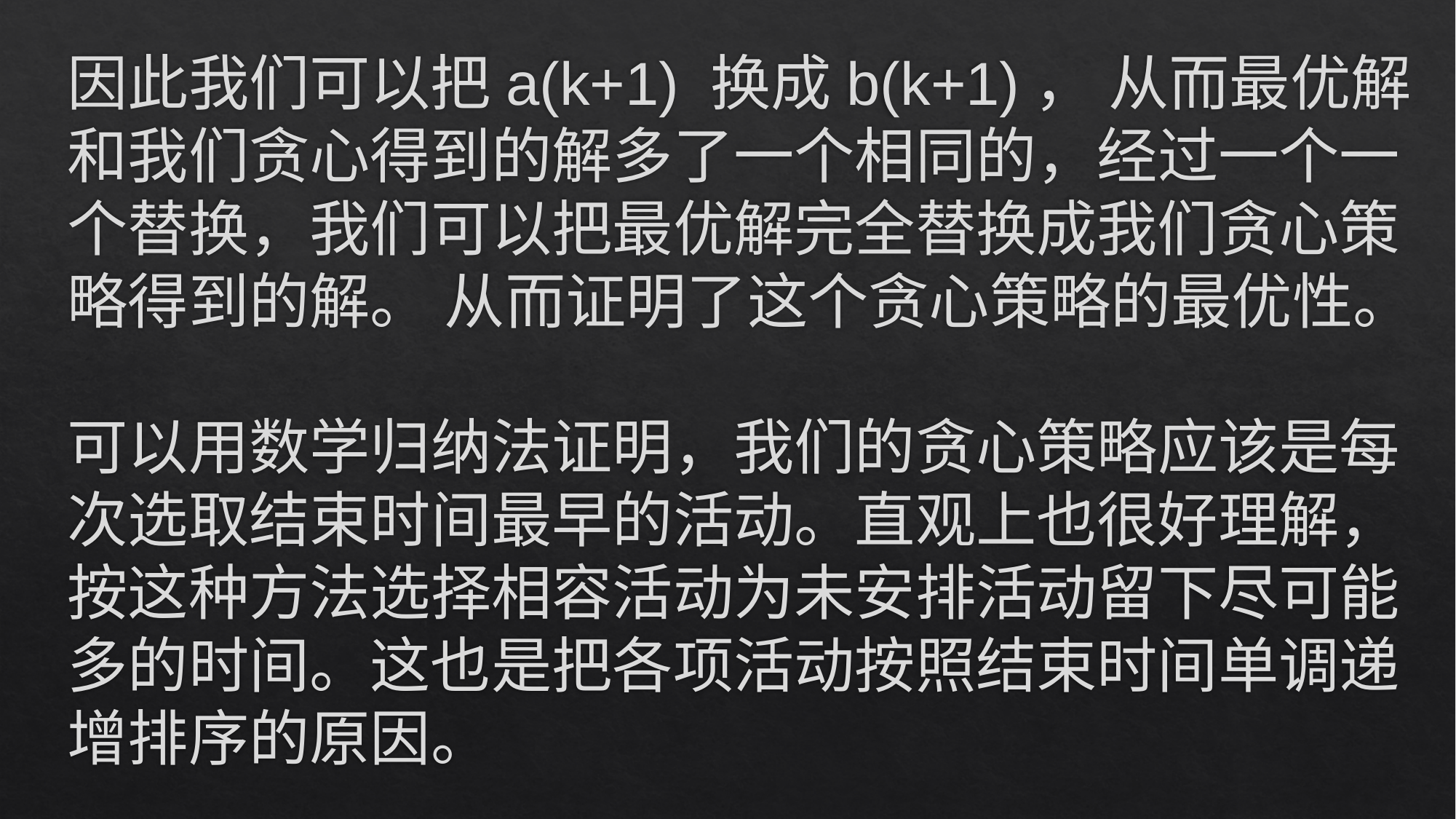

# 因此我们可以把a(k+1) 换成b(k+1)， 从而最优解和我们贪心得到的解多了一个相同的，经过一个一个替换，我们可以把最优解完全替换成我们贪心策略得到的解。 从而证明了这个贪心策略的最优性。 可以用数学归纳法证明，我们的贪心策略应该是每次选取结束时间最早的活动。直观上也很好理解，按这种方法选择相容活动为未安排活动留下尽可能多的时间。这也是把各项活动按照结束时间单调递增排序的原因。